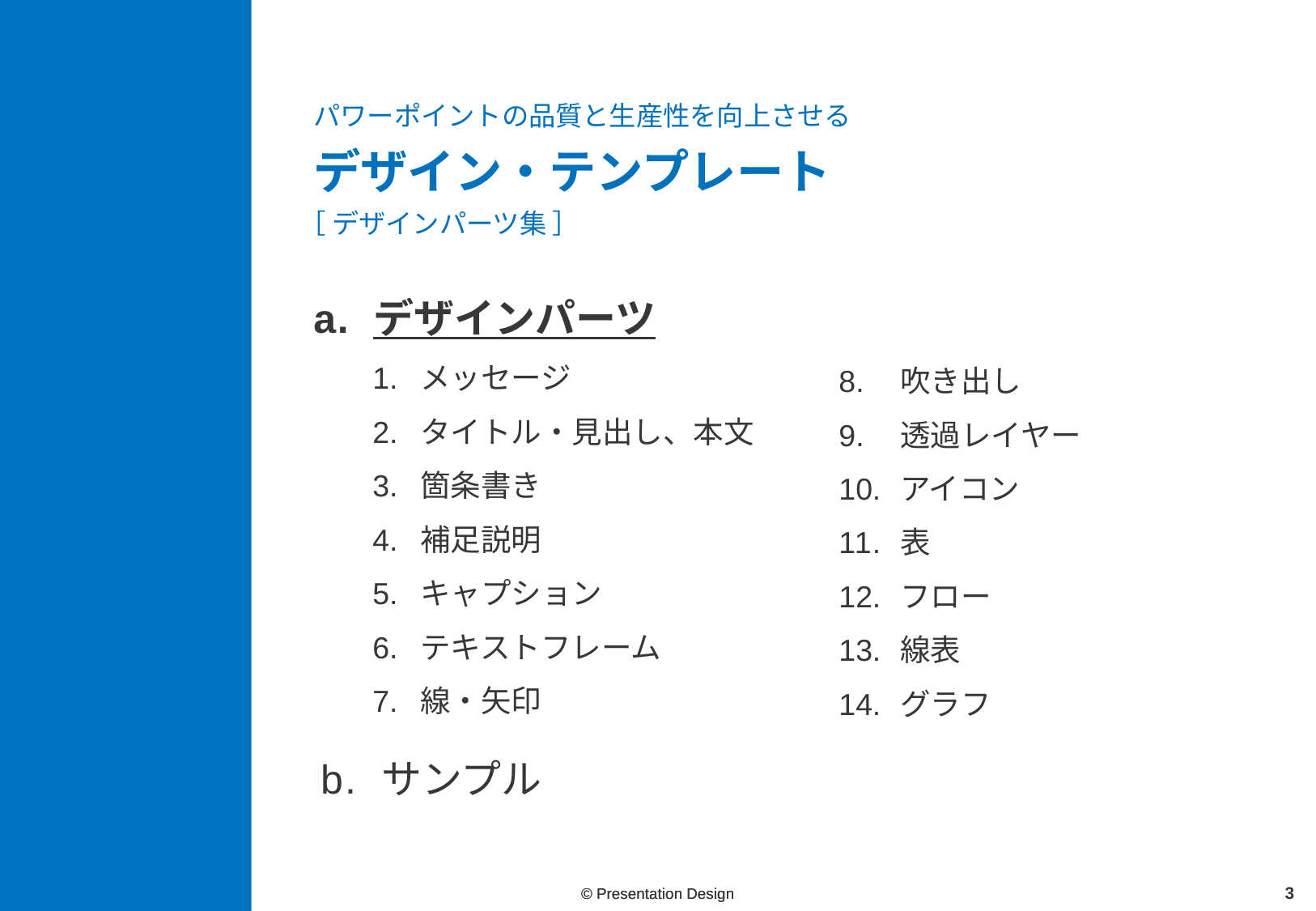

# パワーポイントの品質と生産性を向上させる デザイン・テンプレート
［ デザインパーツ集 ］
デザインパーツ
メッセージ
タイトル・見出し、本文
箇条書き
補足説明
キャプション
テキストフレーム
線・矢印
吹き出し
透過レイヤー
アイコン
表
フロー
線表
グラフ
サンプル
3